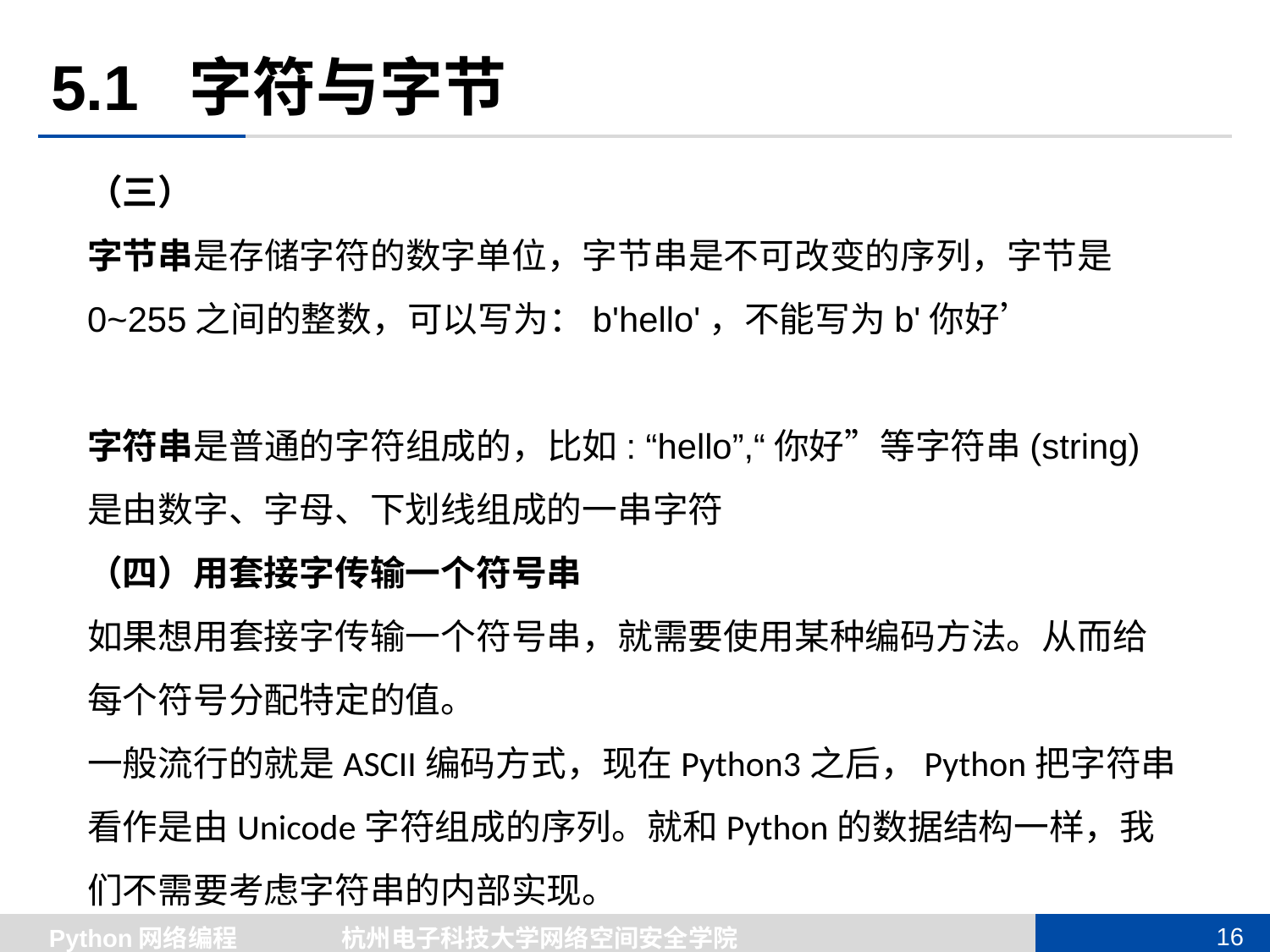

# 5.1  字符与字节
（三）
字节串是存储字符的数字单位，字节串是不可改变的序列，字节是0~255之间的整数，可以写为：b'hello'，不能写为b'你好’

字符串是普通的字符组成的，比如: “hello”,“你好”等字符串(string)是由数字、字母、下划线组成的一串字符
（四）用套接字传输一个符号串
如果想用套接字传输一个符号串，就需要使用某种编码方法。从而给每个符号分配特定的值。
一般流行的就是ASCII编码方式，现在Python3之后，Python把字符串看作是由Unicode字符组成的序列。就和Python的数据结构一样，我们不需要考虑字符串的内部实现。